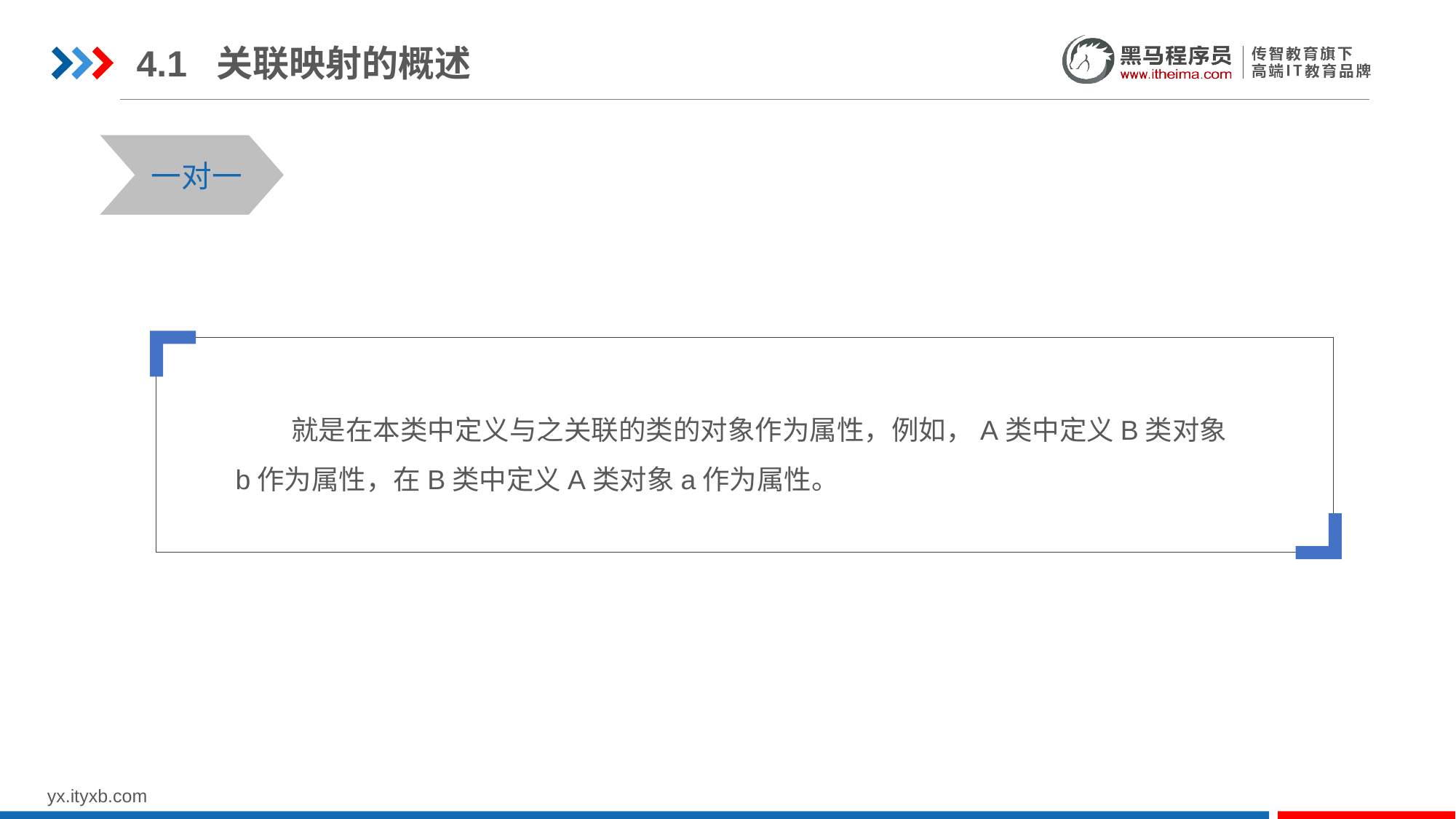

4.1  关联映射的概述

STEP  01
STEP  03
一对一

        就是在本类中定义与之关联的类的对象作为属性，例如，A类中定义B类对象b作为属性，在B类中定义A类对象a作为属性。